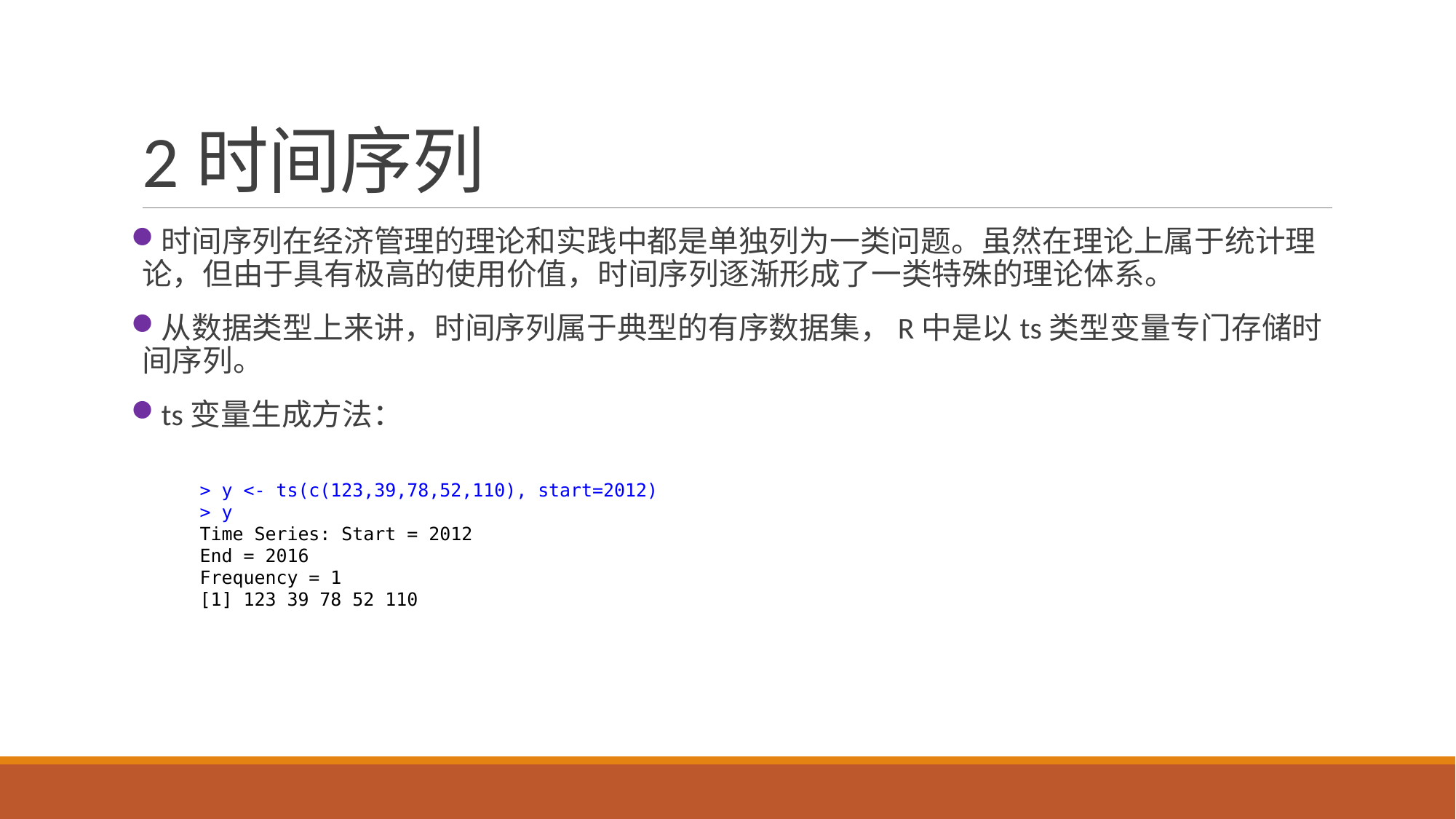

# 2时间序列
时间序列在经济管理的理论和实践中都是单独列为一类问题。虽然在理论上属于统计理论，但由于具有极高的使用价值，时间序列逐渐形成了一类特殊的理论体系。
从数据类型上来讲，时间序列属于典型的有序数据集，R中是以ts类型变量专门存储时间序列。
ts变量生成方法：
> y <- ts(c(123,39,78,52,110), start=2012)
> y
Time Series: Start = 2012
End = 2016
Frequency = 1
[1] 123 39 78 52 110